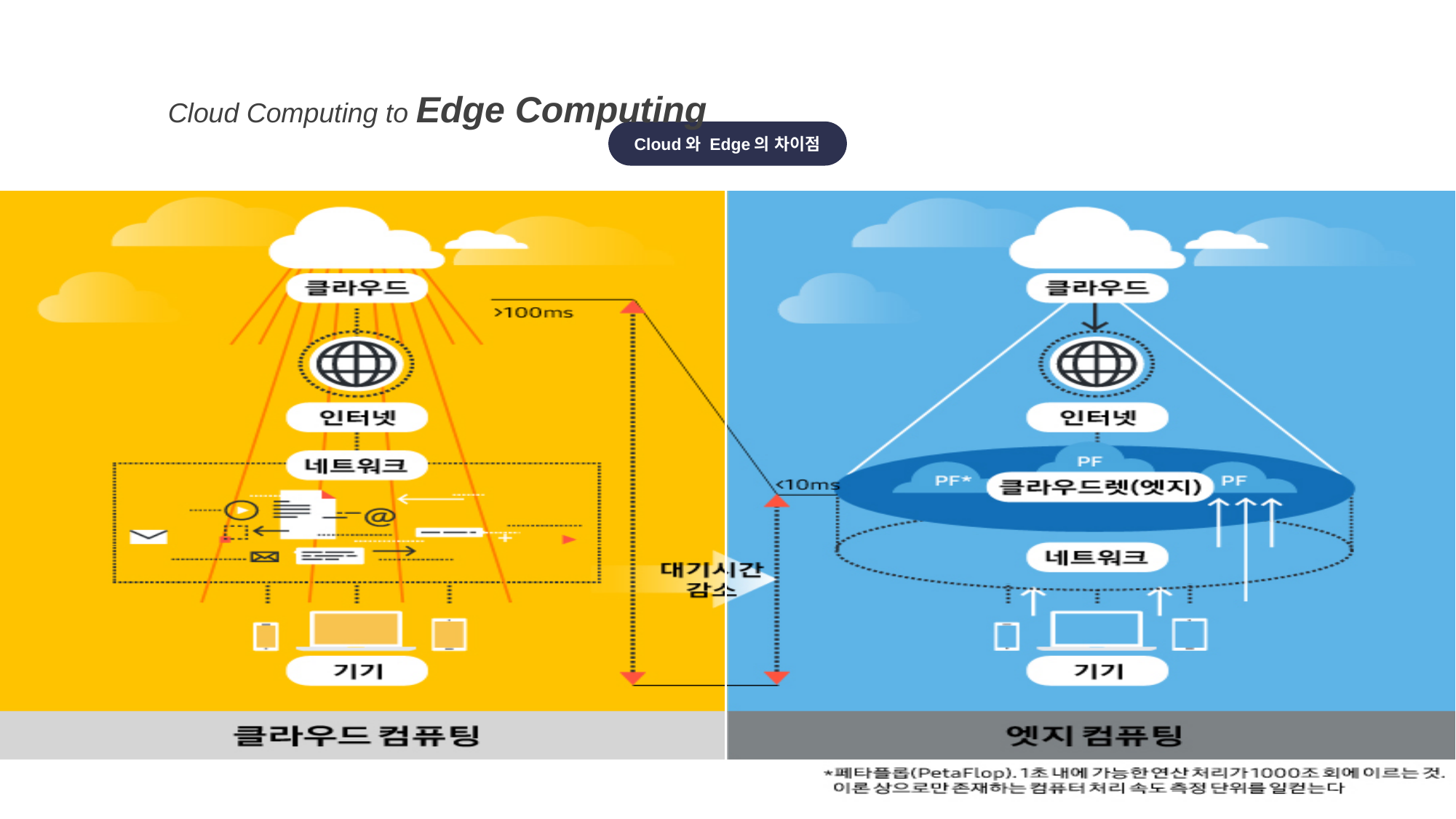

Cloud Computing to Edge Computing
Cloud와 Edge의 차이점
Before
After